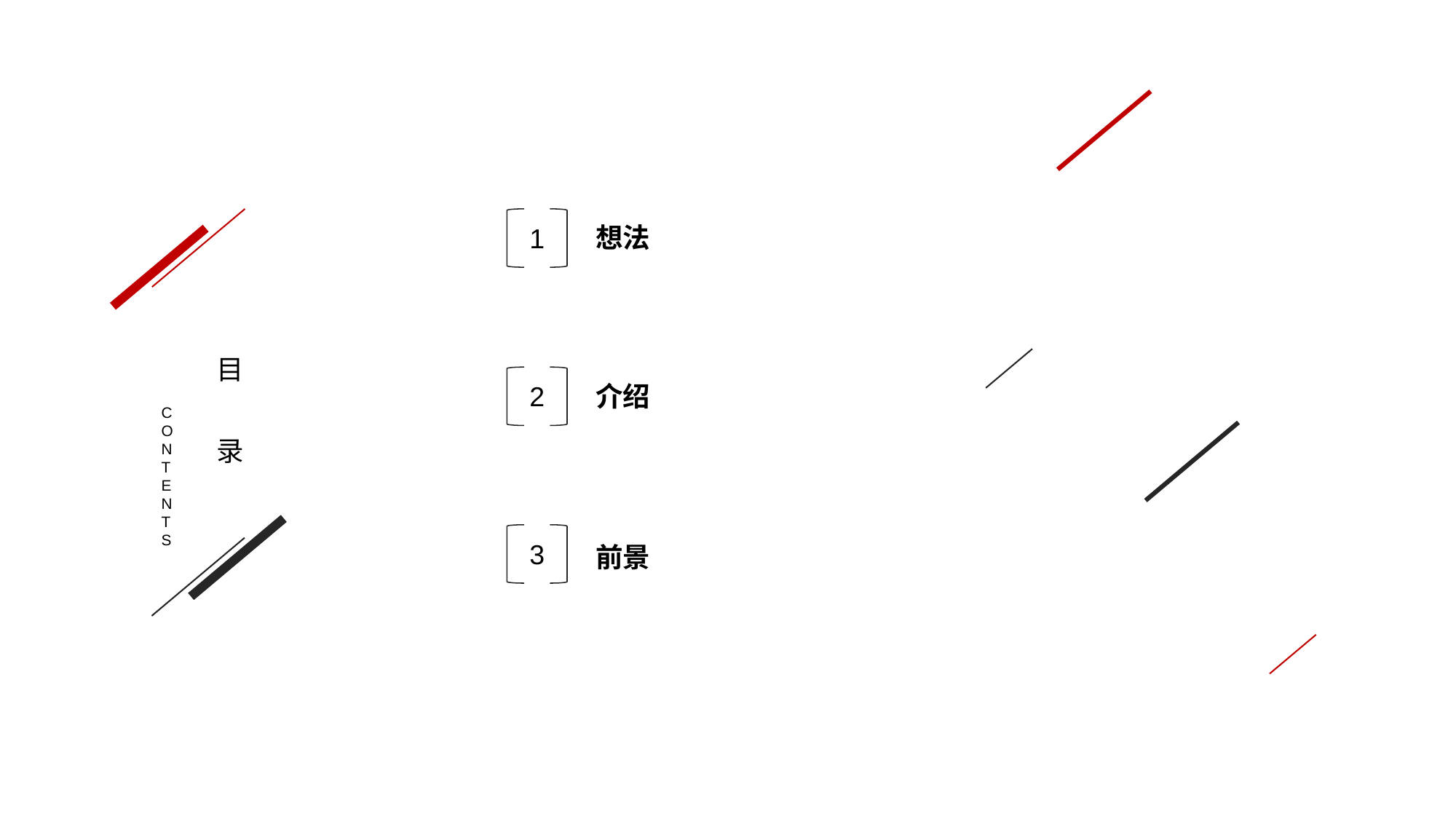

想法
1
目
录

2
介绍
CONTENTS

3
前景